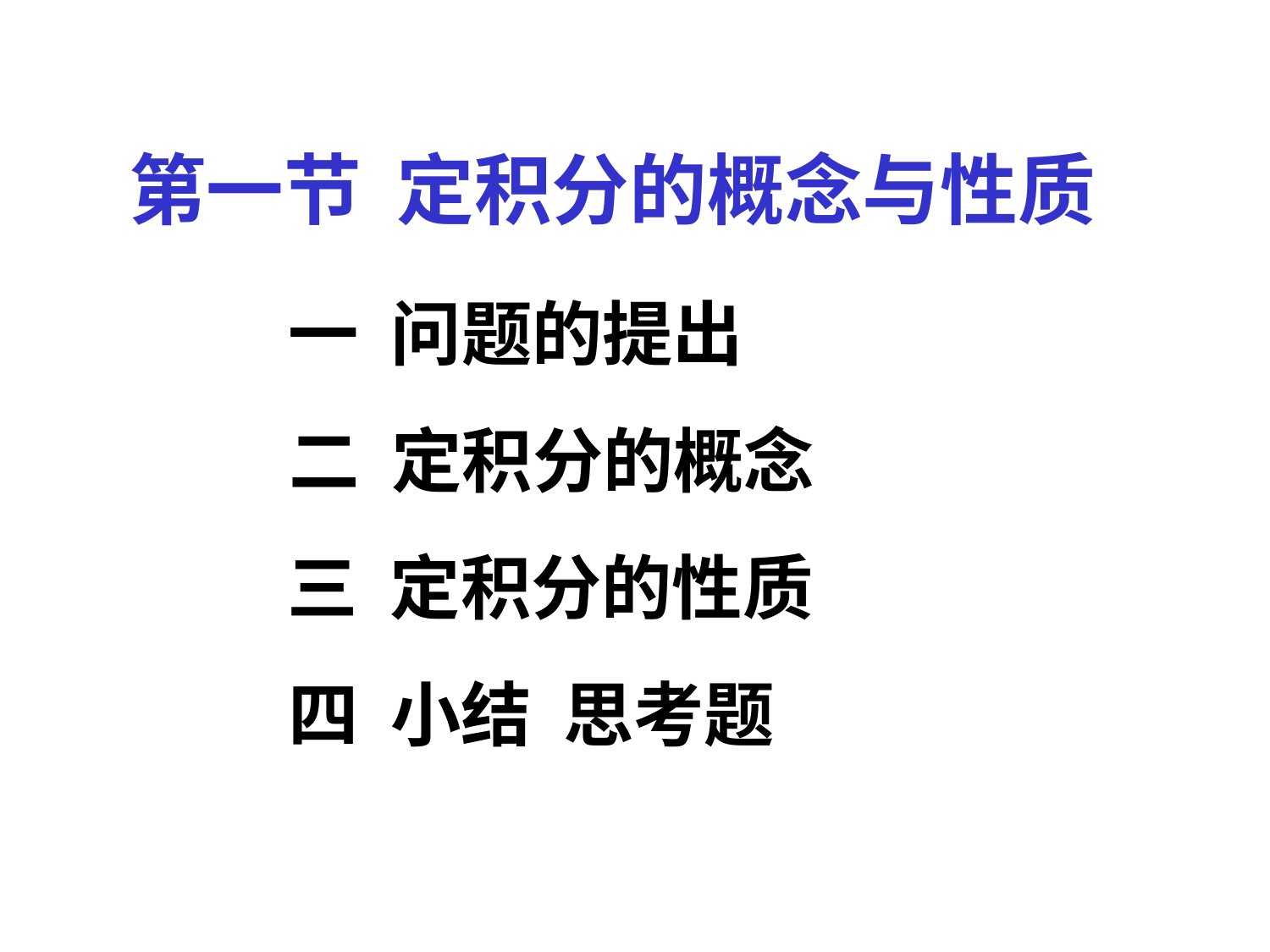

第一节  定积分的概念与性质
一  问题的提出
二  定积分的概念
三  定积分的性质
四  小结  思考题